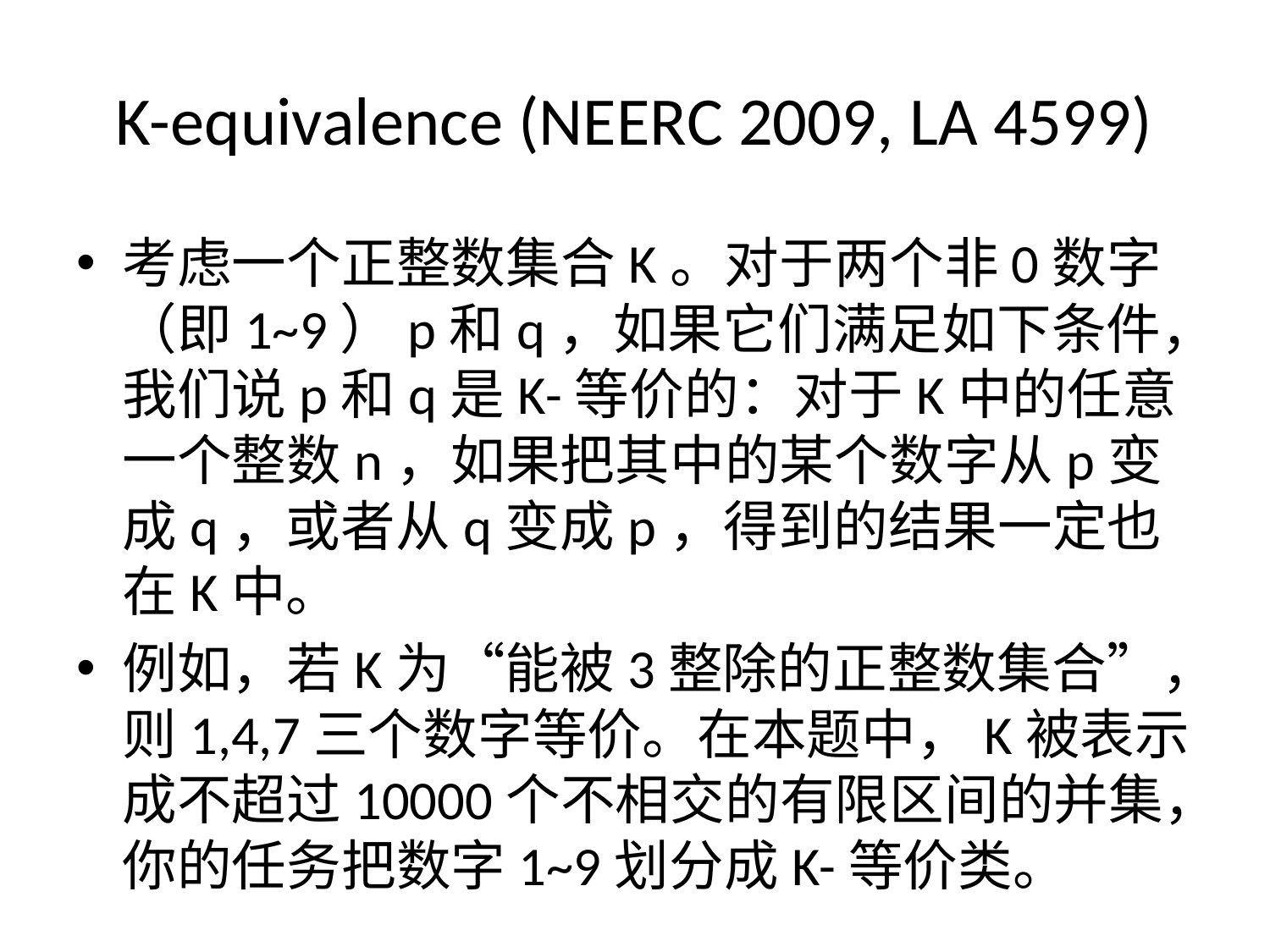

# K-equivalence (NEERC 2009, LA 4599)
考虑一个正整数集合K。对于两个非0数字（即1~9）p和q，如果它们满足如下条件，我们说p和q是K-等价的：对于K中的任意一个整数n，如果把其中的某个数字从p变成q，或者从q变成p，得到的结果一定也在K中。
例如，若K为“能被3整除的正整数集合”，则1,4,7三个数字等价。在本题中，K被表示成不超过10000个不相交的有限区间的并集，你的任务把数字1~9划分成K-等价类。